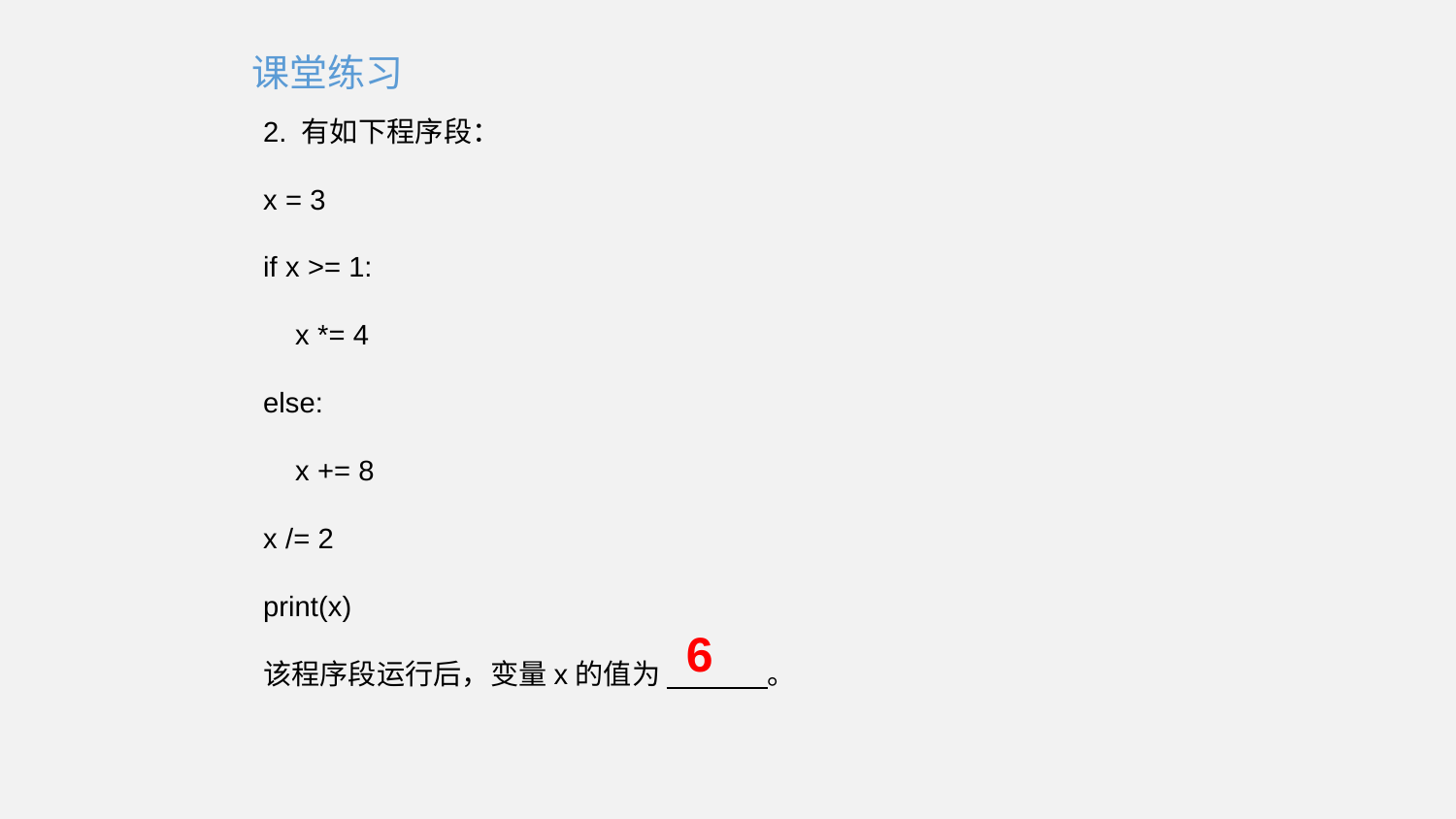

课堂练习
2. 有如下程序段：

x = 3

if x >= 1:

    x *= 4

else:

    x += 8

x /= 2

print(x)

该程序段运行后，变量x的值为                 。
6